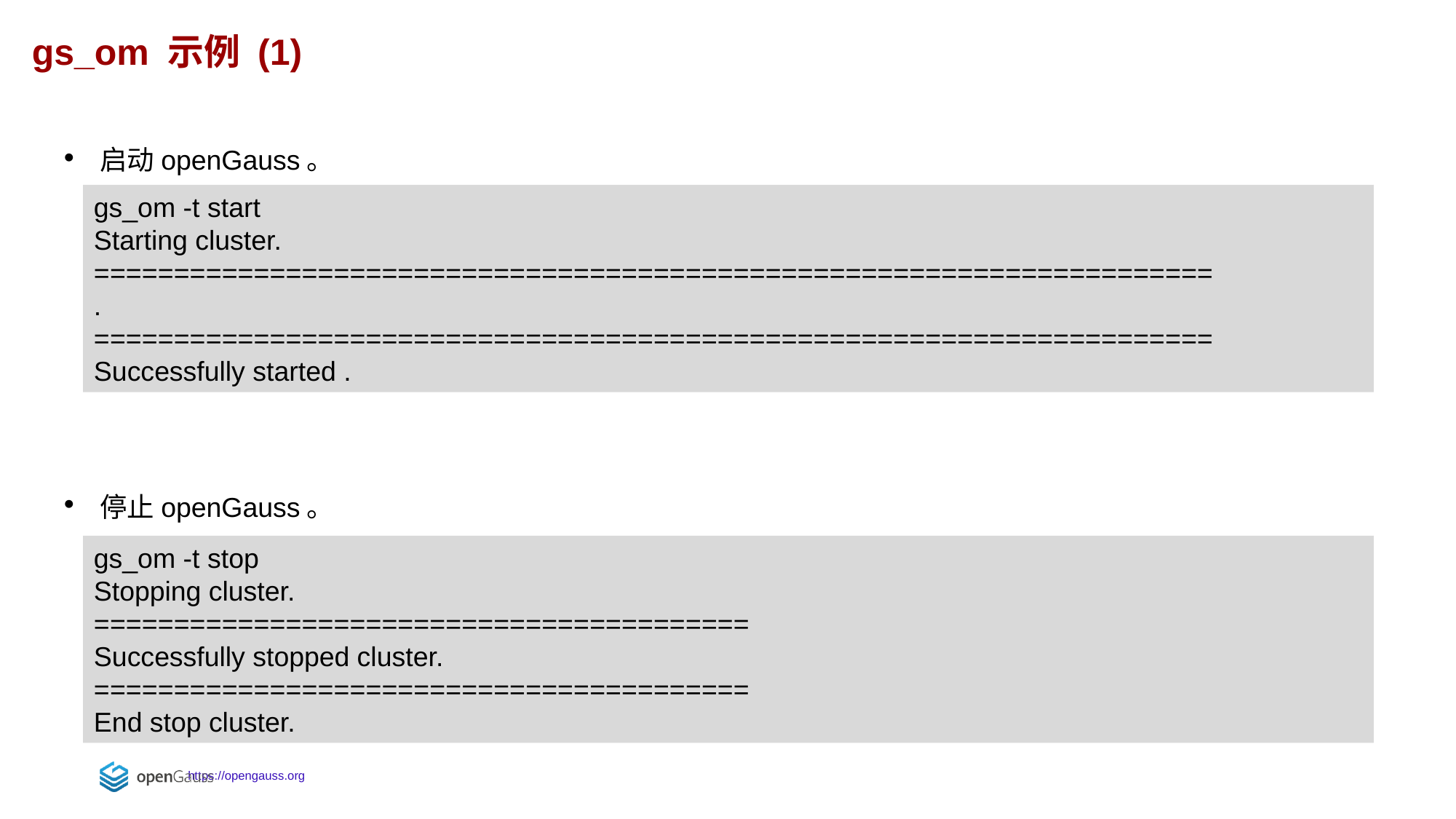

gs_om 示例 (1)
启动openGauss。

停止openGauss。

gs_om -t start
Starting cluster.
======================================================================
.
======================================================================
Successfully started .
gs_om -t stop
Stopping cluster.
=========================================
Successfully stopped cluster.
=========================================
End stop cluster.